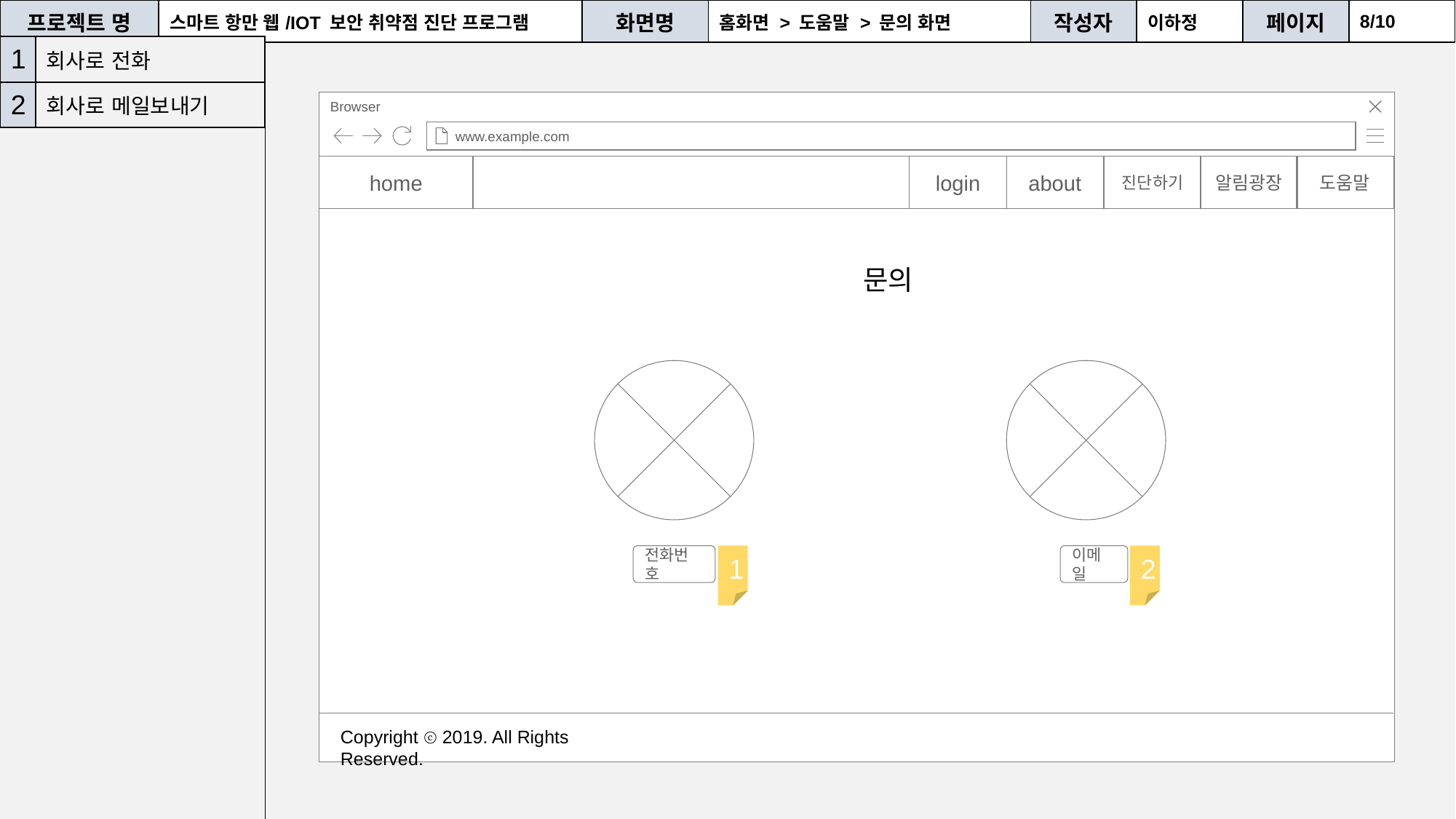

| 프로젝트 명 | 스마트 항만 웹/IOT 보안 취약점 진단 프로그램 | 화면명 | 홈화면 > 도움말 > 문의 화면 | 작성자 | 이하정 | 페이지 | 8/10 |
| --- | --- | --- | --- | --- | --- | --- | --- |
| 1 | 회사로 전화 |
| --- | --- |
| 2 | 회사로 메일보내기 |
|  |  |
Browser

www.example.com

login
about
진단하기
알림광장
도움말
home
Copyright ⓒ 2019. All Rights Reserved.
문의

전화번호
1
이메일
2